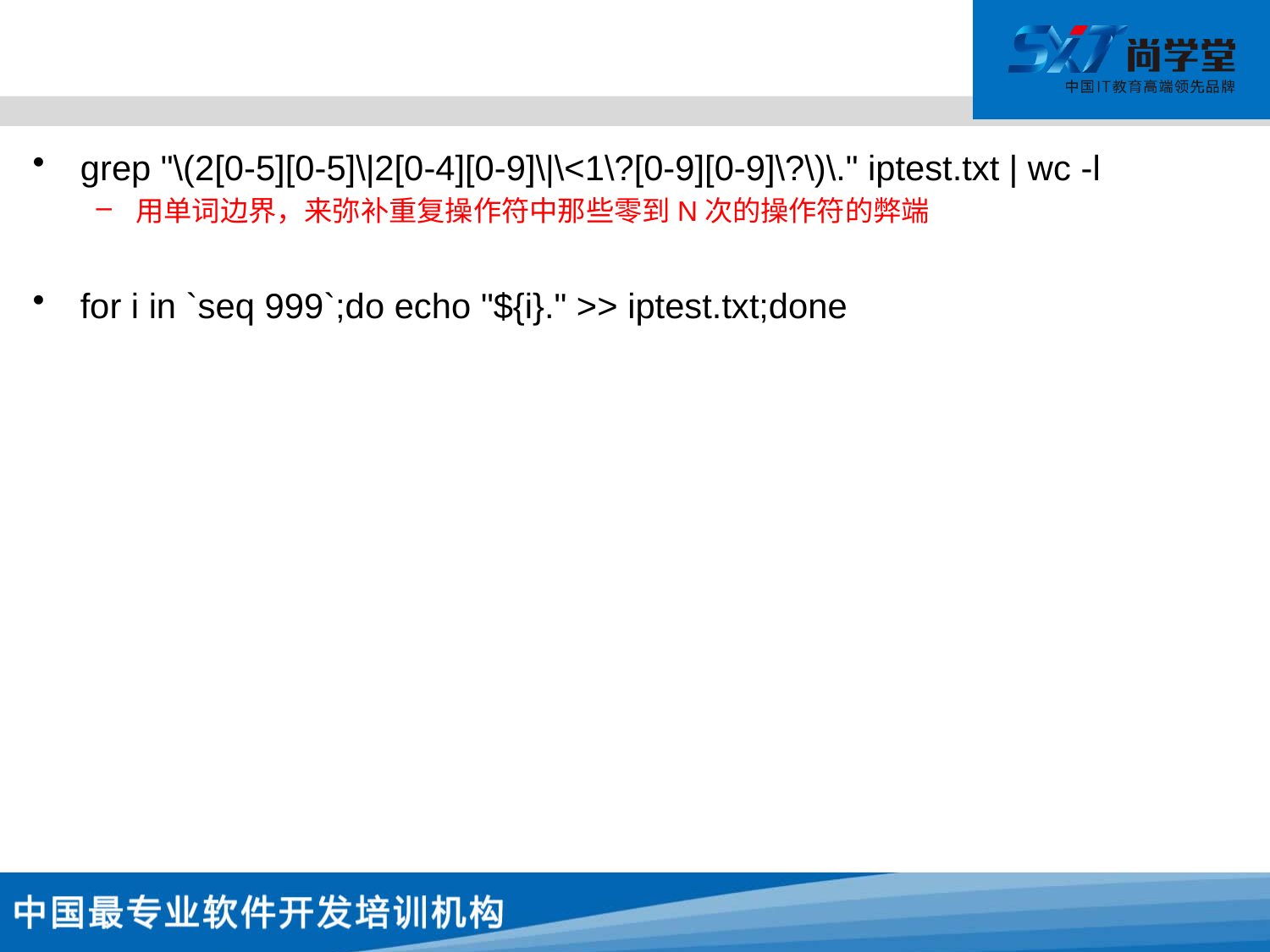

#
grep "\(2[0-5][0-5]\|2[0-4][0-9]\|\<1\?[0-9][0-9]\?\)\." iptest.txt | wc -l
用单词边界，来弥补重复操作符中那些零到N次的操作符的弊端

for i in `seq 999`;do echo "${i}." >> iptest.txt;done